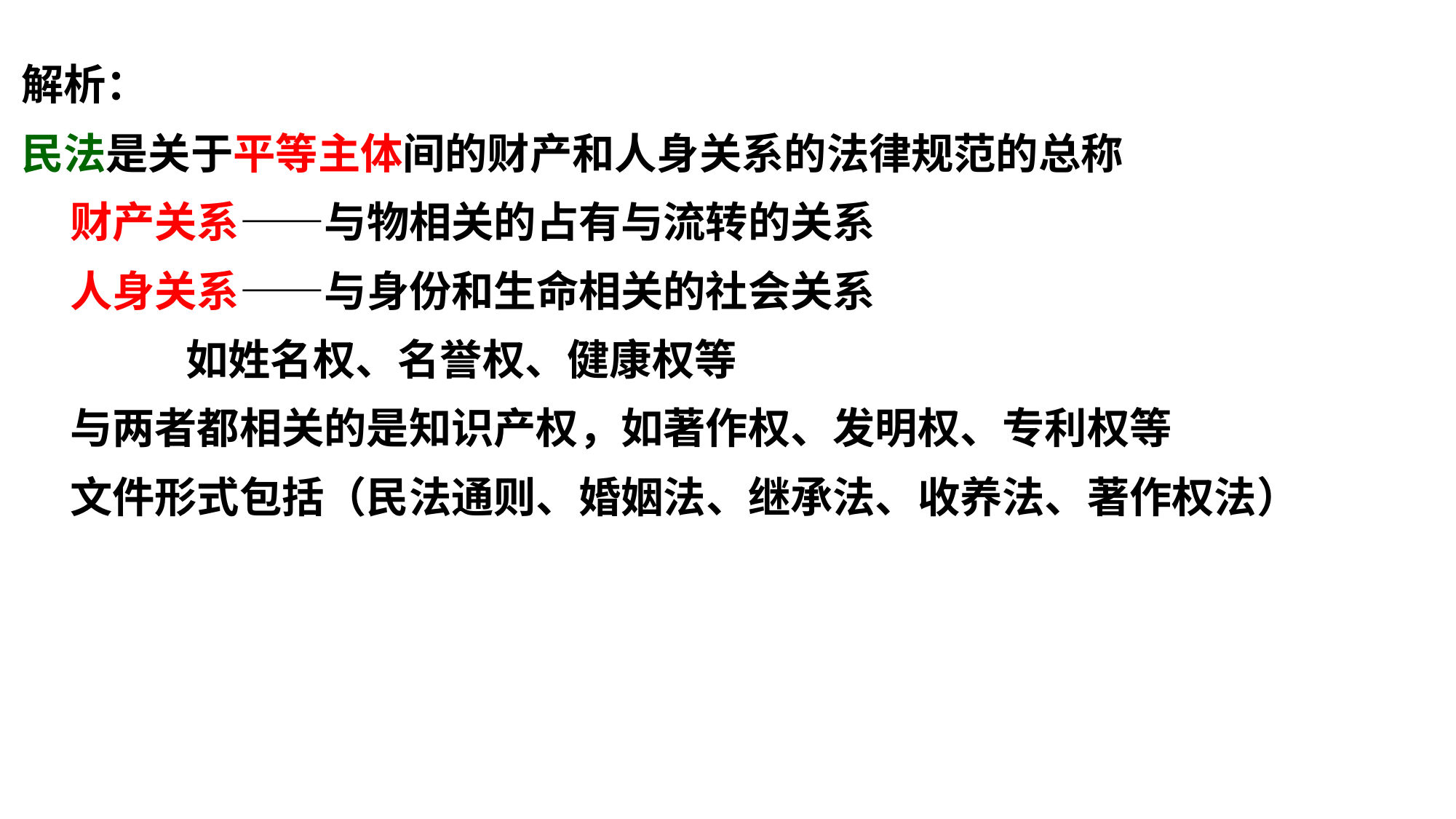

解析：
民法是关于平等主体间的财产和人身关系的法律规范的总称
    财产关系——与物相关的占有与流转的关系
    人身关系——与身份和生命相关的社会关系
                如姓名权、名誉权、健康权等
    与两者都相关的是知识产权，如著作权、发明权、专利权等
    文件形式包括（民法通则、婚姻法、继承法、收养法、著作权法）